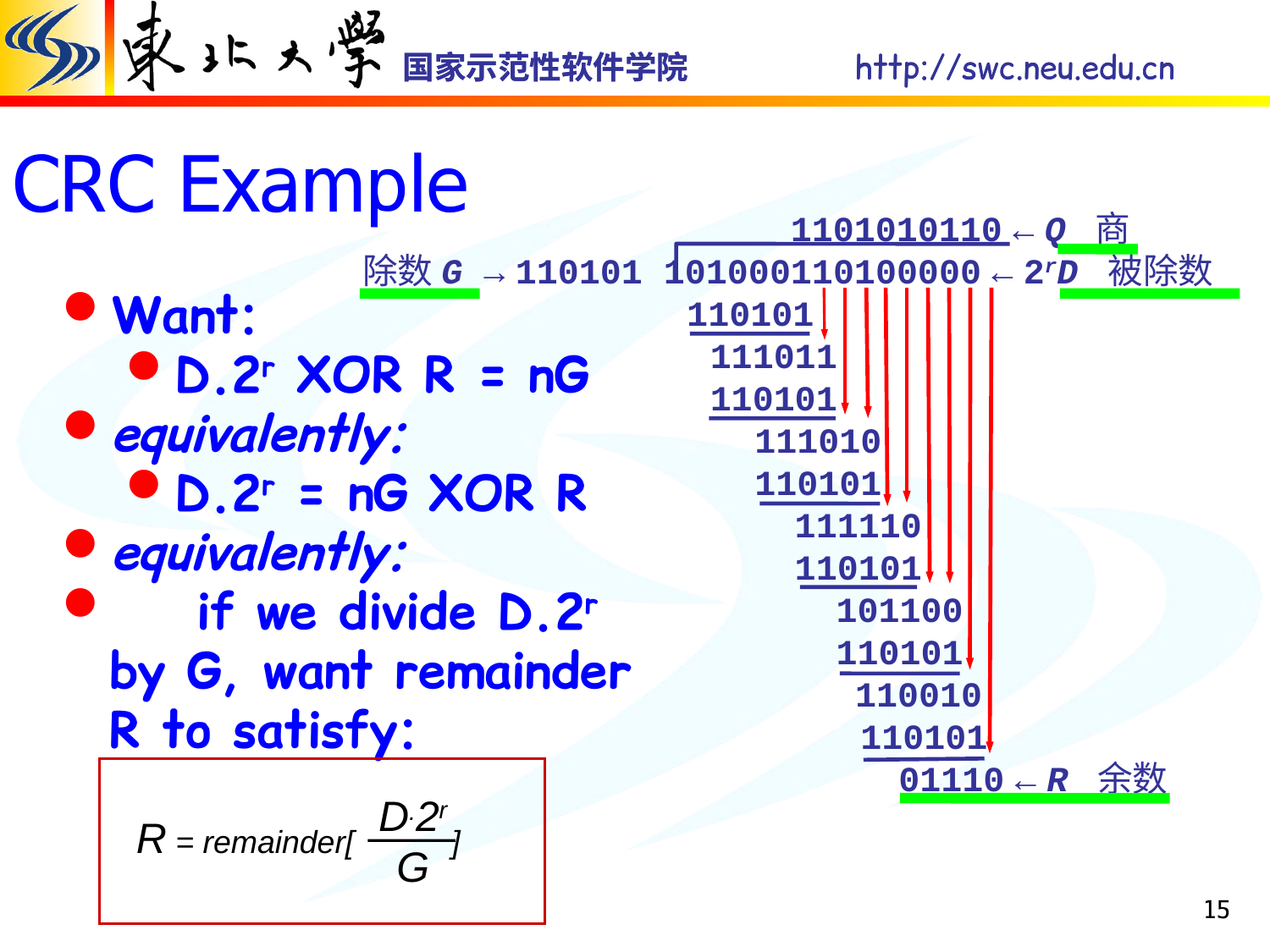

# CRC Example
                          1101010110 ← Q 商
 除数 G → 110101 101000110100000 ← 2rD 被除数
                                   110101
                                           111011
                                           110101
                                                111010
                                                110101
                                                     111110
                                                     110101
                                                        101100
                                                      110101
                                                        110010
                                                      110101
                                                             01110 ← R 余数

Want:
D.2r XOR R = nG
equivalently:
D.2r = nG XOR R
equivalently:
    if we divide D.2r by G, want remainder R to satisfy:

D.2r
G

R = remainder[           ]

15